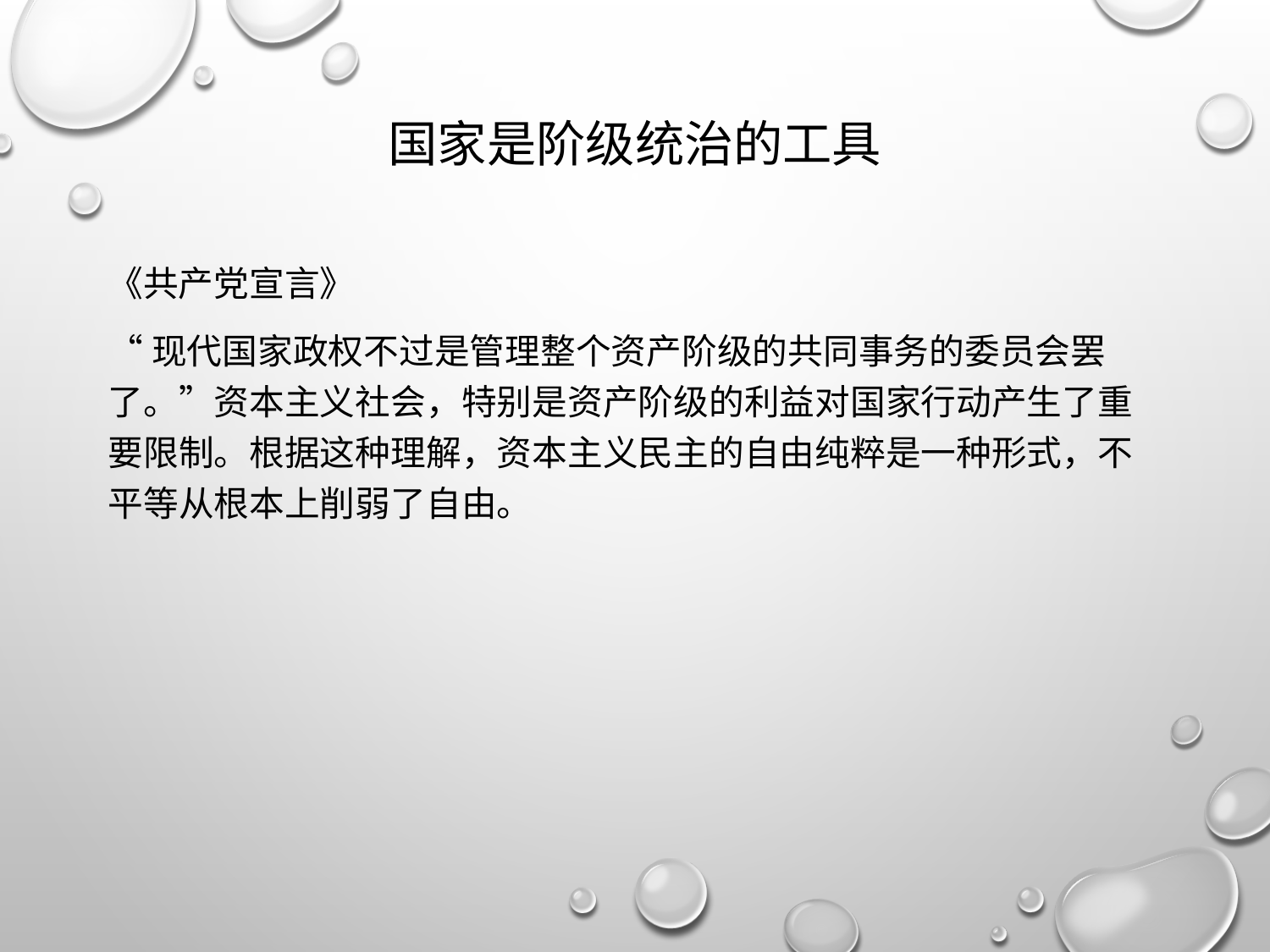

# 国家是阶级统治的工具
《共产党宣言》
“现代国家政权不过是管理整个资产阶级的共同事务的委员会罢了。”资本主义社会，特别是资产阶级的利益对国家行动产生了重要限制。根据这种理解，资本主义民主的自由纯粹是一种形式，不平等从根本上削弱了自由。